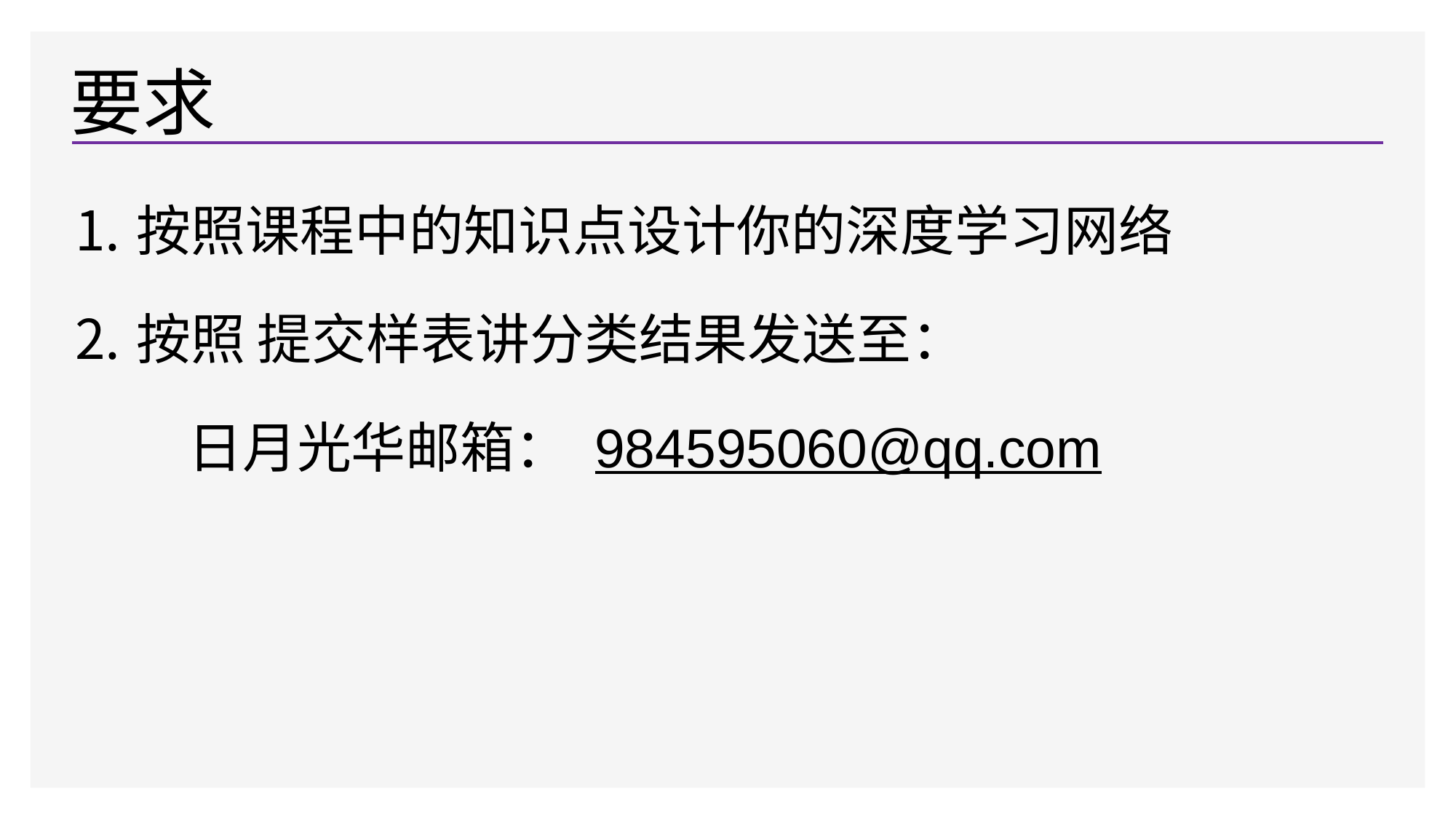

# 要求
按照课程中的知识点设计你的深度学习网络

按照 提交样表讲分类结果发送至：

日月光华邮箱： 984595060@qq.com